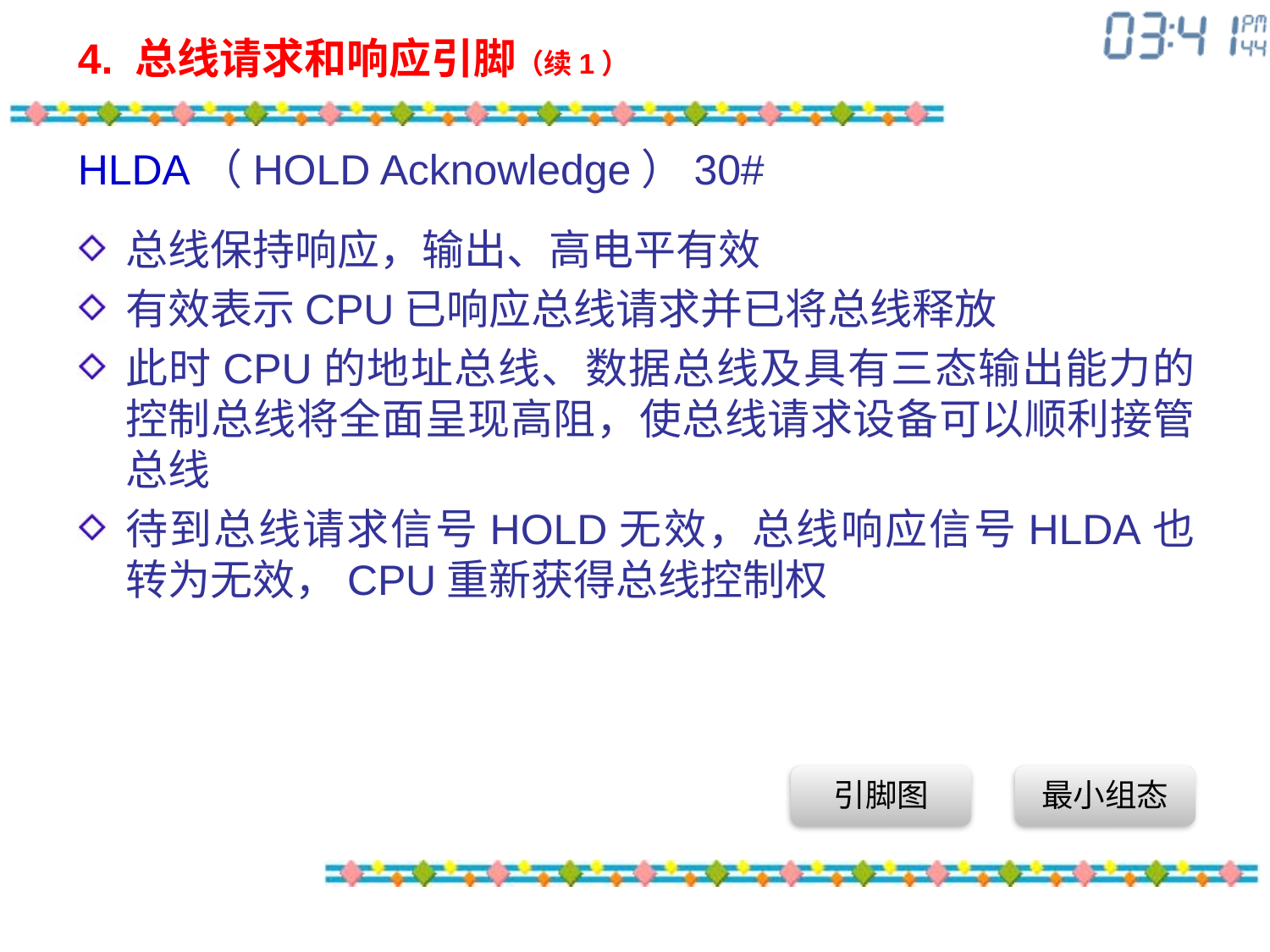

# 4. 总线请求和响应引脚（续1）
HLDA（HOLD Acknowledge）30#
总线保持响应，输出、高电平有效
有效表示CPU已响应总线请求并已将总线释放
此时CPU的地址总线、数据总线及具有三态输出能力的控制总线将全面呈现高阻，使总线请求设备可以顺利接管总线
待到总线请求信号HOLD无效，总线响应信号HLDA也转为无效，CPU重新获得总线控制权
引脚图
最小组态